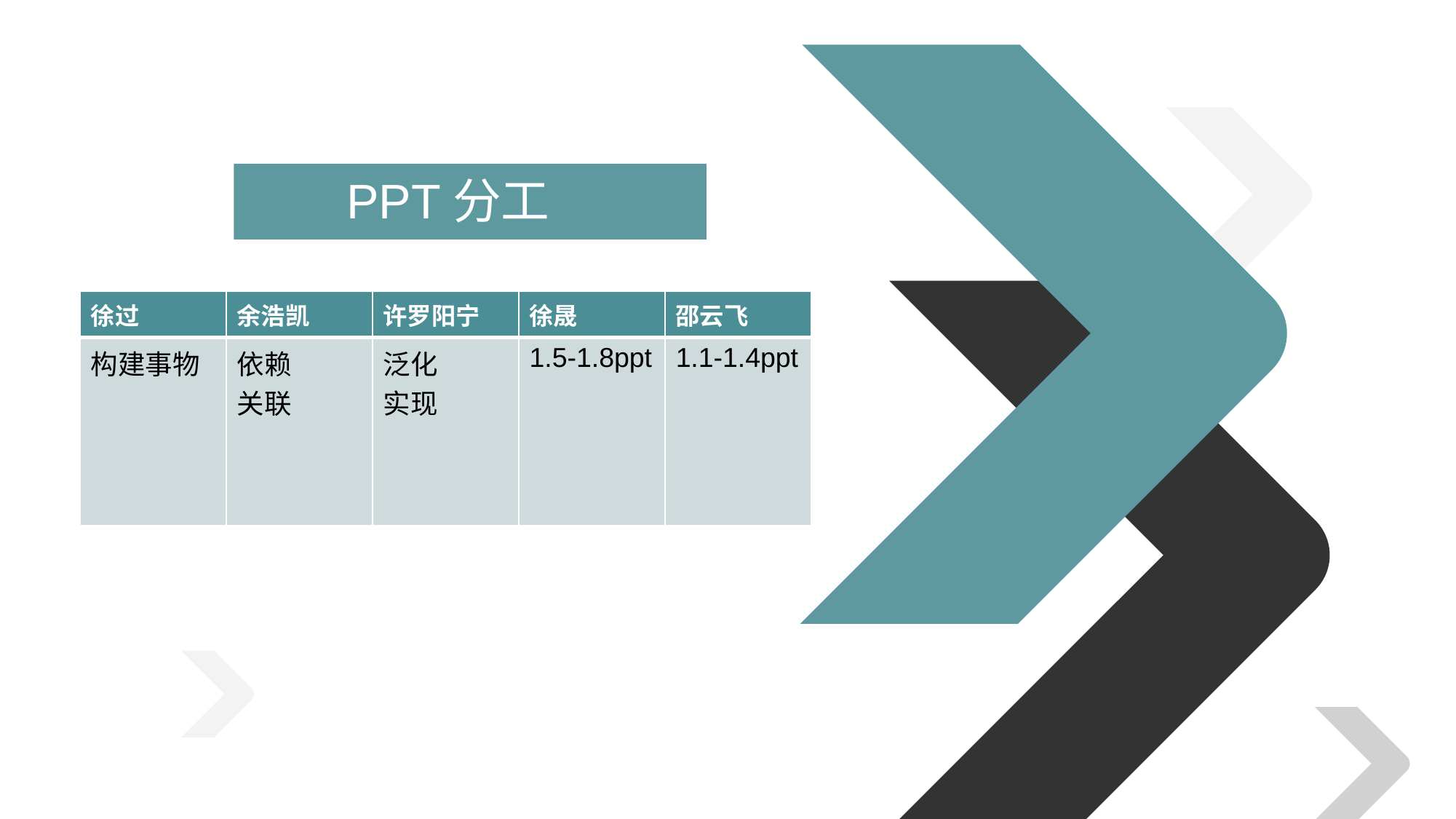

PPT分工
| 徐过 | 余浩凯 | 许罗阳宁 | 徐晟 | 邵云飞 |
| --- | --- | --- | --- | --- |
| 构建事物 | 依赖 关联 | 泛化 实现 | 1.5-1.8ppt | 1.1-1.4ppt |